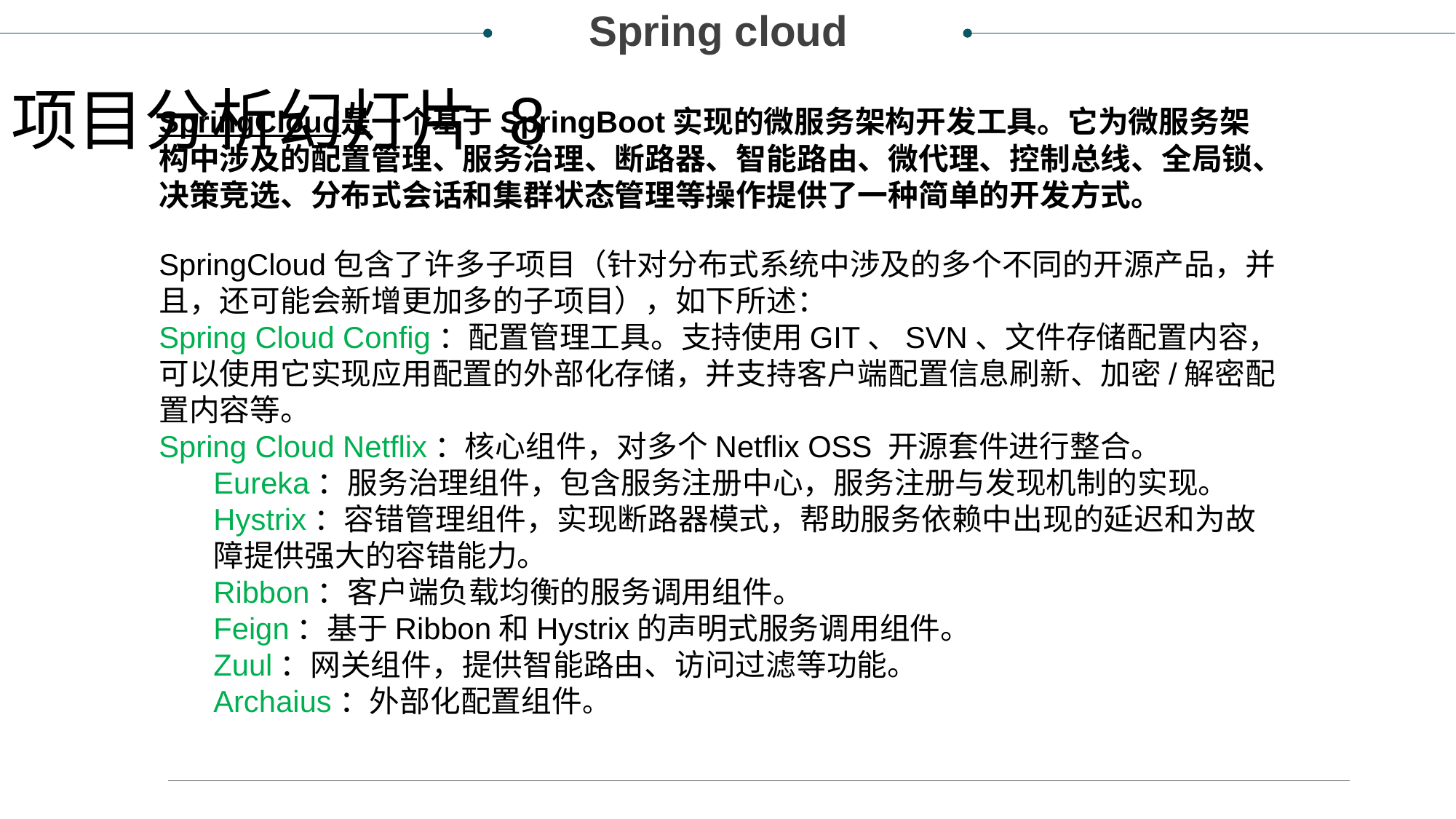

Spring cloud
项目分析幻灯片 8
SpringCloud是一个基于SpringBoot实现的微服务架构开发工具。它为微服务架构中涉及的配置管理、服务治理、断路器、智能路由、微代理、控制总线、全局锁、决策竞选、分布式会话和集群状态管理等操作提供了一种简单的开发方式。
SpringCloud包含了许多子项目（针对分布式系统中涉及的多个不同的开源产品，并且，还可能会新增更加多的子项目），如下所述：
Spring Cloud Config：配置管理工具。支持使用GIT、SVN、文件存储配置内容，可以使用它实现应用配置的外部化存储，并支持客户端配置信息刷新、加密/解密配置内容等。
Spring Cloud Netflix：核心组件，对多个Netflix OSS 开源套件进行整合。
Eureka：服务治理组件，包含服务注册中心，服务注册与发现机制的实现。
Hystrix：容错管理组件，实现断路器模式，帮助服务依赖中出现的延迟和为故障提供强大的容错能力。
Ribbon：客户端负载均衡的服务调用组件。
Feign：基于Ribbon和Hystrix的声明式服务调用组件。
Zuul：网关组件，提供智能路由、访问过滤等功能。
Archaius：外部化配置组件。